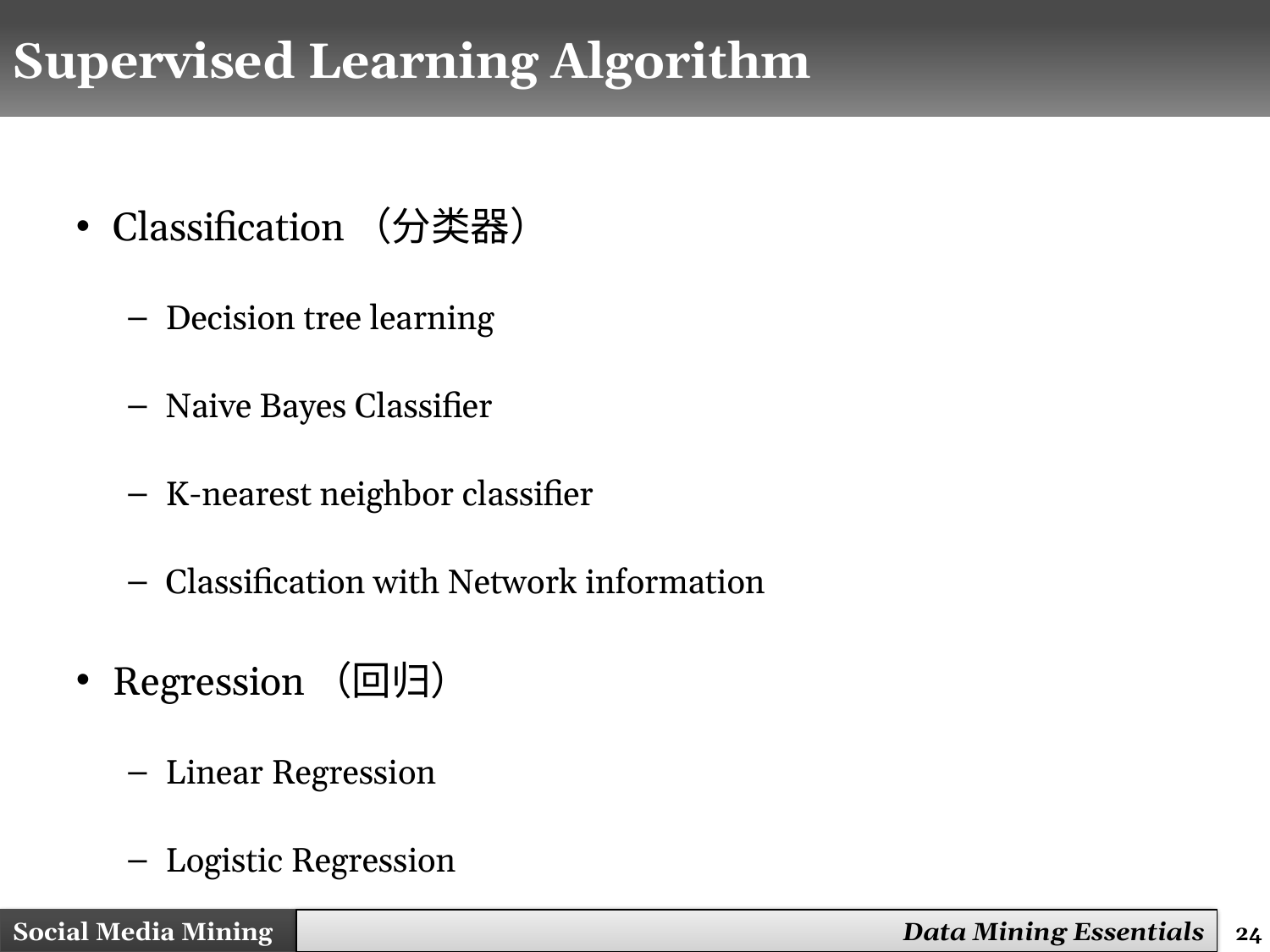

# Supervised Learning Algorithm
Classification（分类器）
Decision tree learning
Naive Bayes Classifier
K-nearest neighbor classifier
Classification with Network information
Regression（回归）
Linear Regression
Logistic Regression